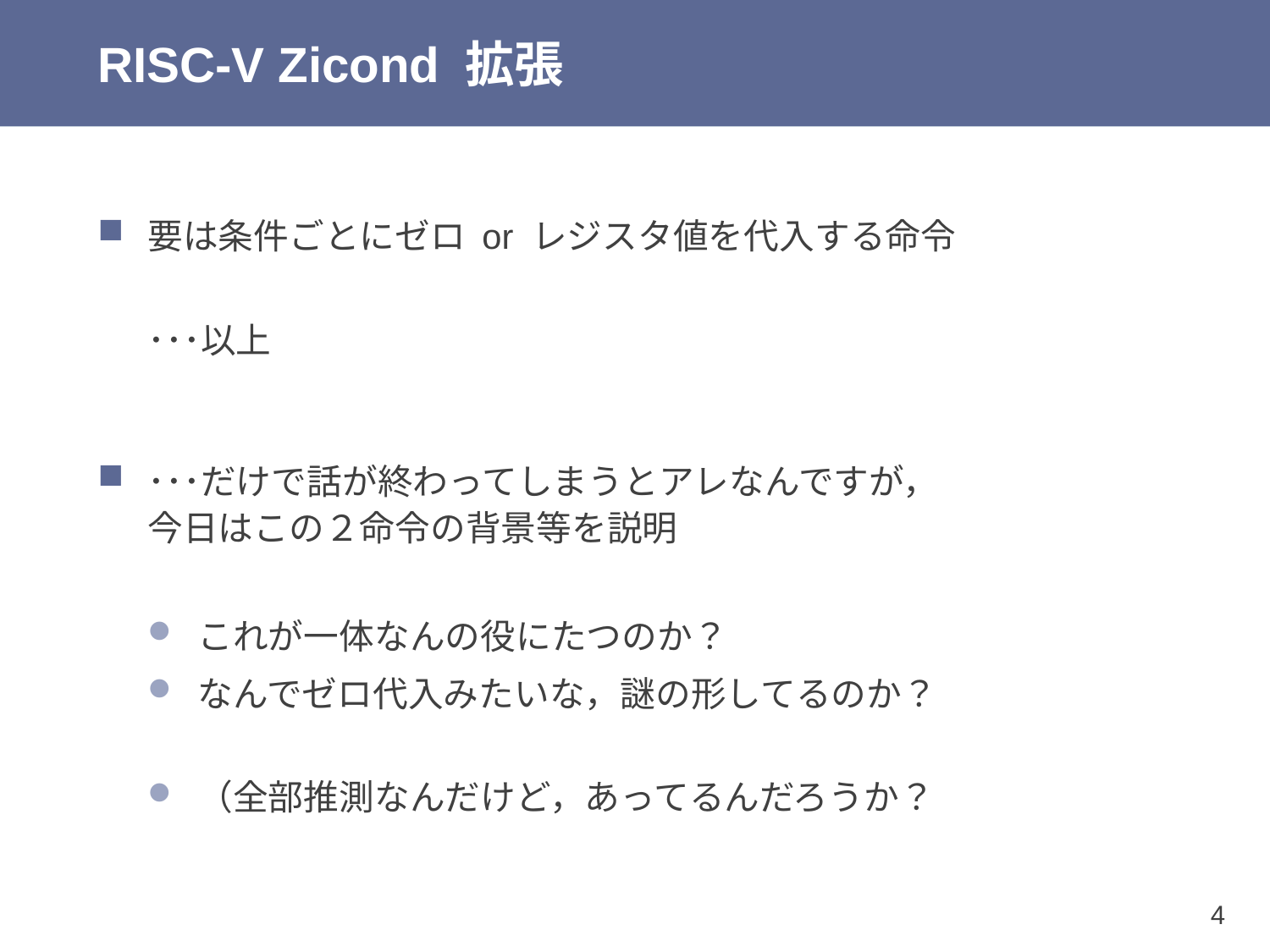

# RISC-V Zicond 拡張
要は条件ごとにゼロ or レジスタ値を代入する命令
･･･以上
･･･だけで話が終わってしまうとアレなんですが，
今日はこの２命令の背景等を説明
これが一体なんの役にたつのか？
なんでゼロ代入みたいな，謎の形してるのか？
（全部推測なんだけど，あってるんだろうか？